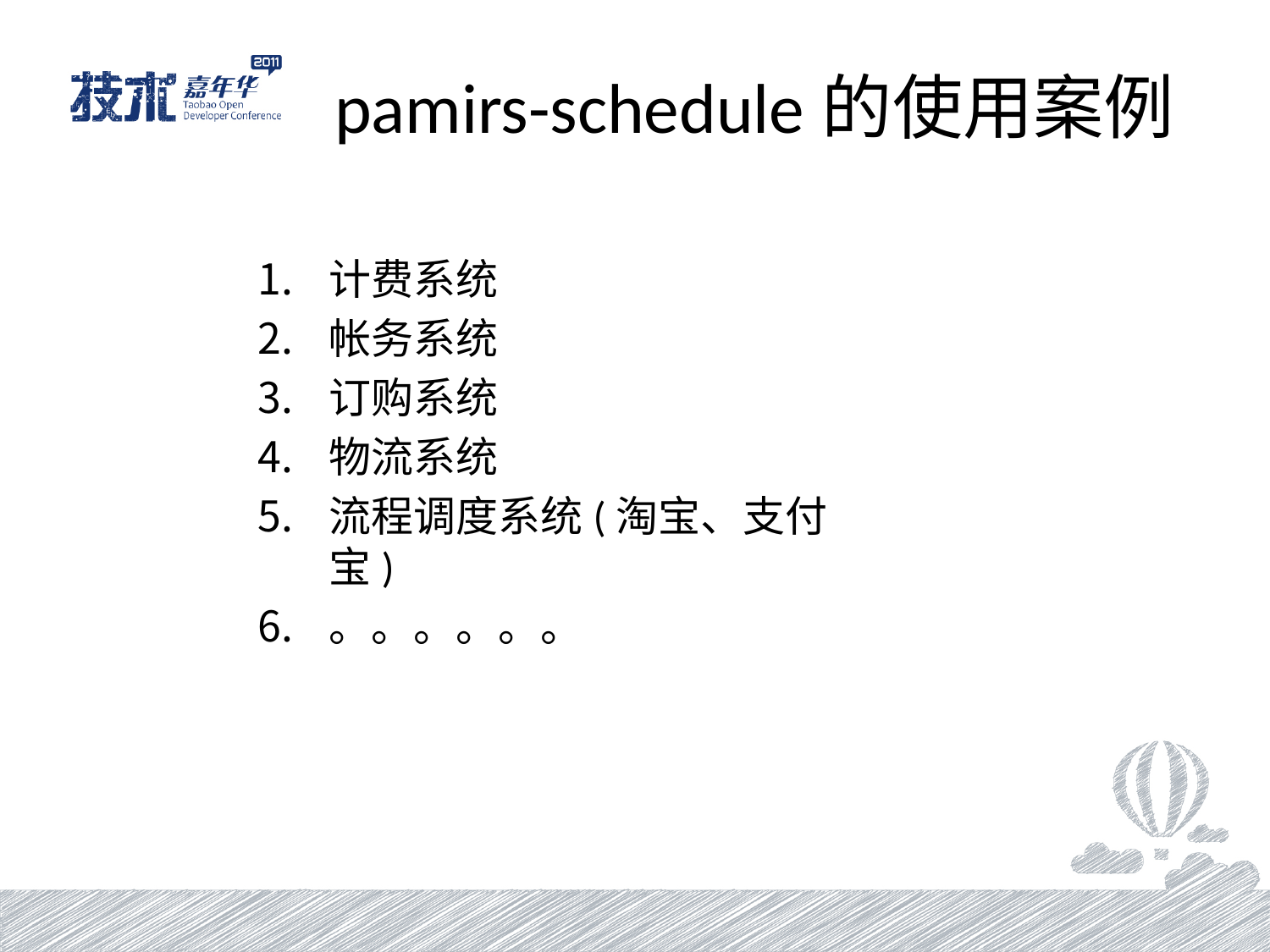

# pamirs-schedule的使用案例
计费系统
帐务系统
订购系统
物流系统
流程调度系统(淘宝、支付宝)
。。。。。。